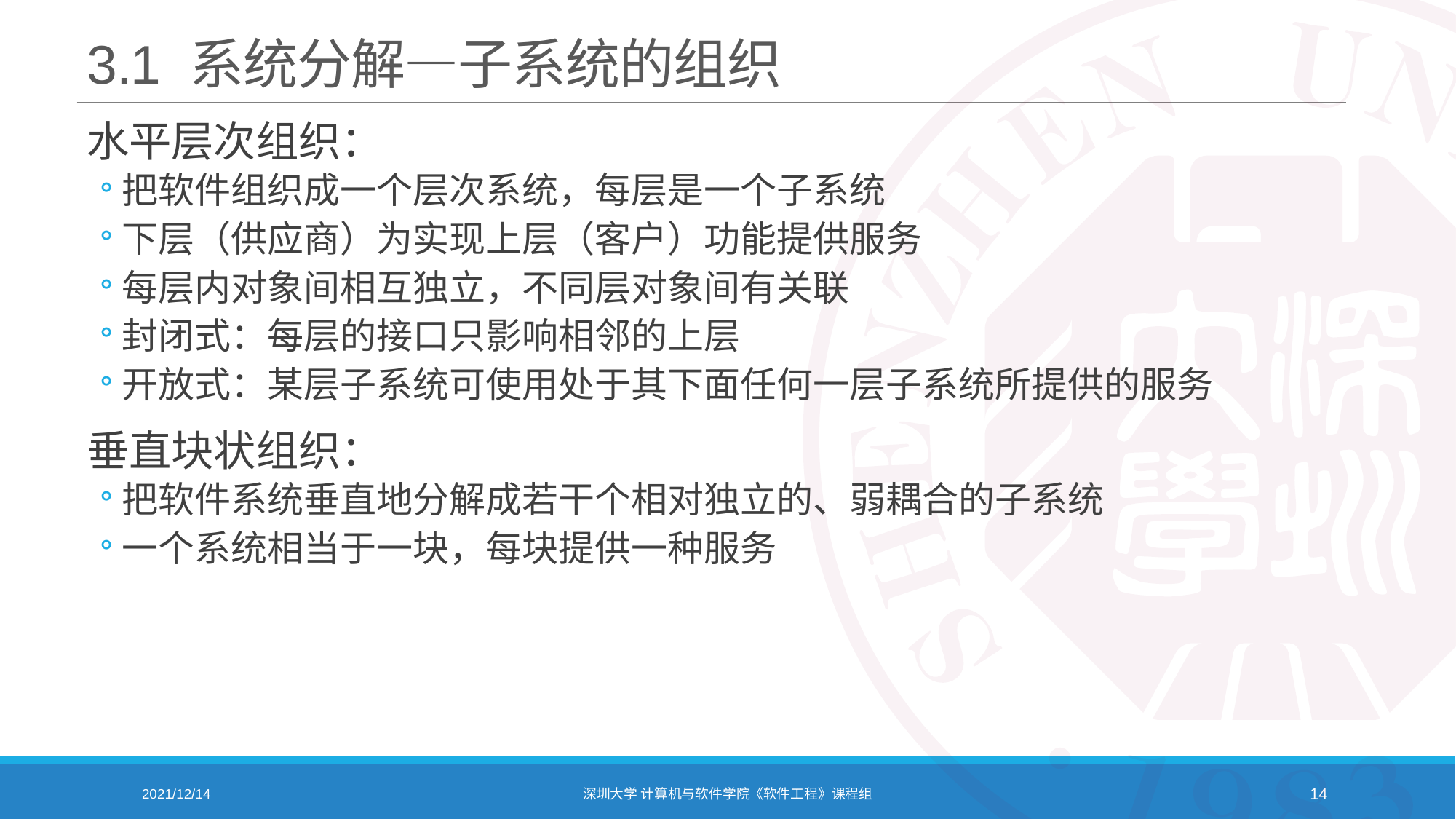

# 3.1 系统分解—子系统的组织
水平层次组织：
把软件组织成一个层次系统，每层是一个子系统
下层（供应商）为实现上层（客户）功能提供服务
每层内对象间相互独立，不同层对象间有关联
封闭式：每层的接口只影响相邻的上层
开放式：某层子系统可使用处于其下面任何一层子系统所提供的服务
垂直块状组织：
把软件系统垂直地分解成若干个相对独立的、弱耦合的子系统
一个系统相当于一块，每块提供一种服务

2021/12/14
深圳大学 计算机与软件学院《软件工程》课程组
14